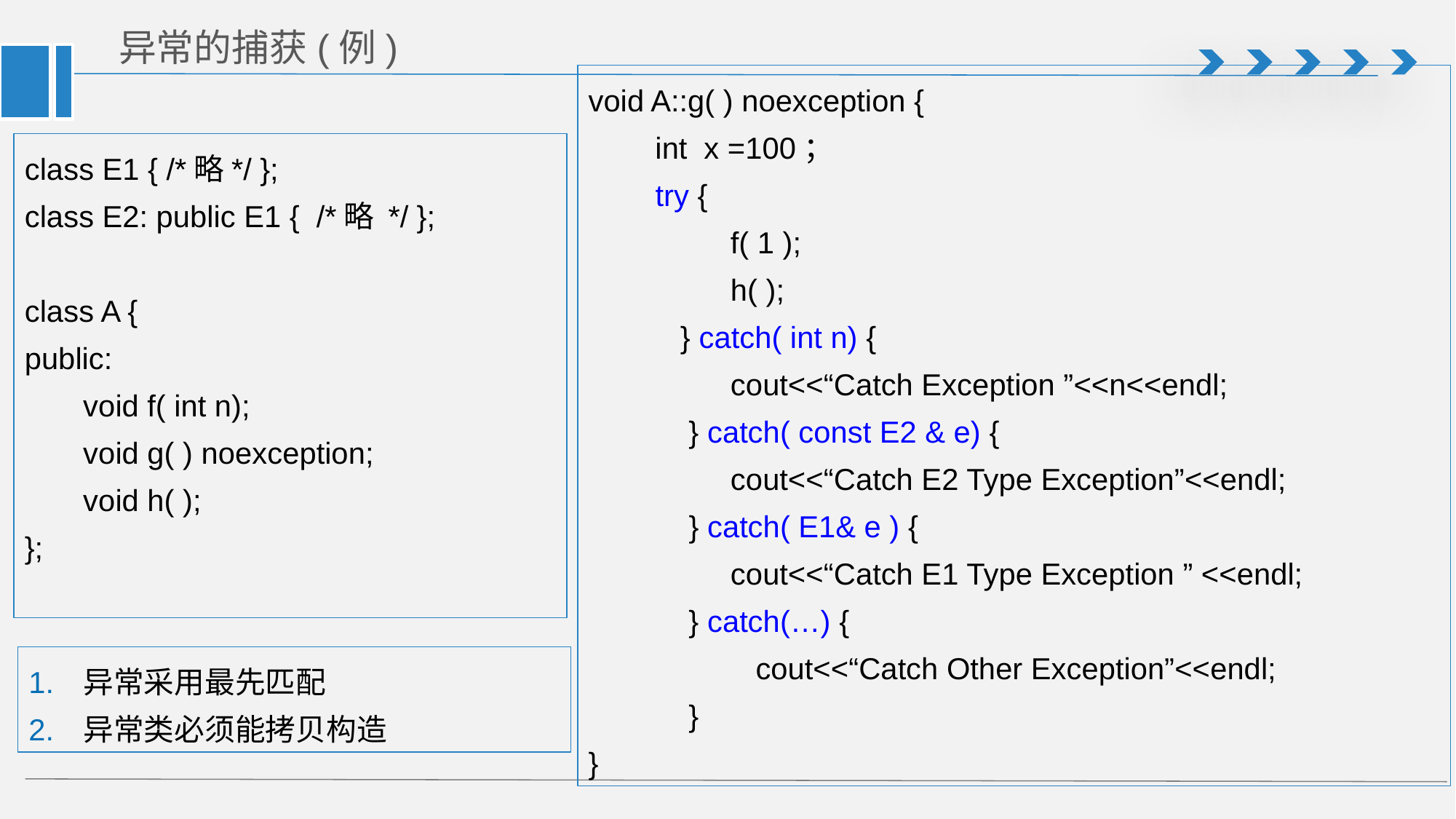

# 异常的捕获(例)
void A::g( ) noexception {
        int  x =100；
        try {
                 f( 1 );
                 h( );
           } catch( int n) {
                 cout<<“Catch Exception ”<<n<<endl;
            } catch( const E2 & e) {
                 cout<<“Catch E2 Type Exception”<<endl;
            } catch( E1& e ) {
                 cout<<“Catch E1 Type Exception ” <<endl;
            } catch(…) {
                    cout<<“Catch Other Exception”<<endl;
            }
}
class E1 { /*略*/ };
class E2: public E1 {  /*略 */ };
class A {
public:
       void f( int n);
       void g( ) noexception;
       void h( );
};

异常采用最先匹配
异常类必须能拷贝构造